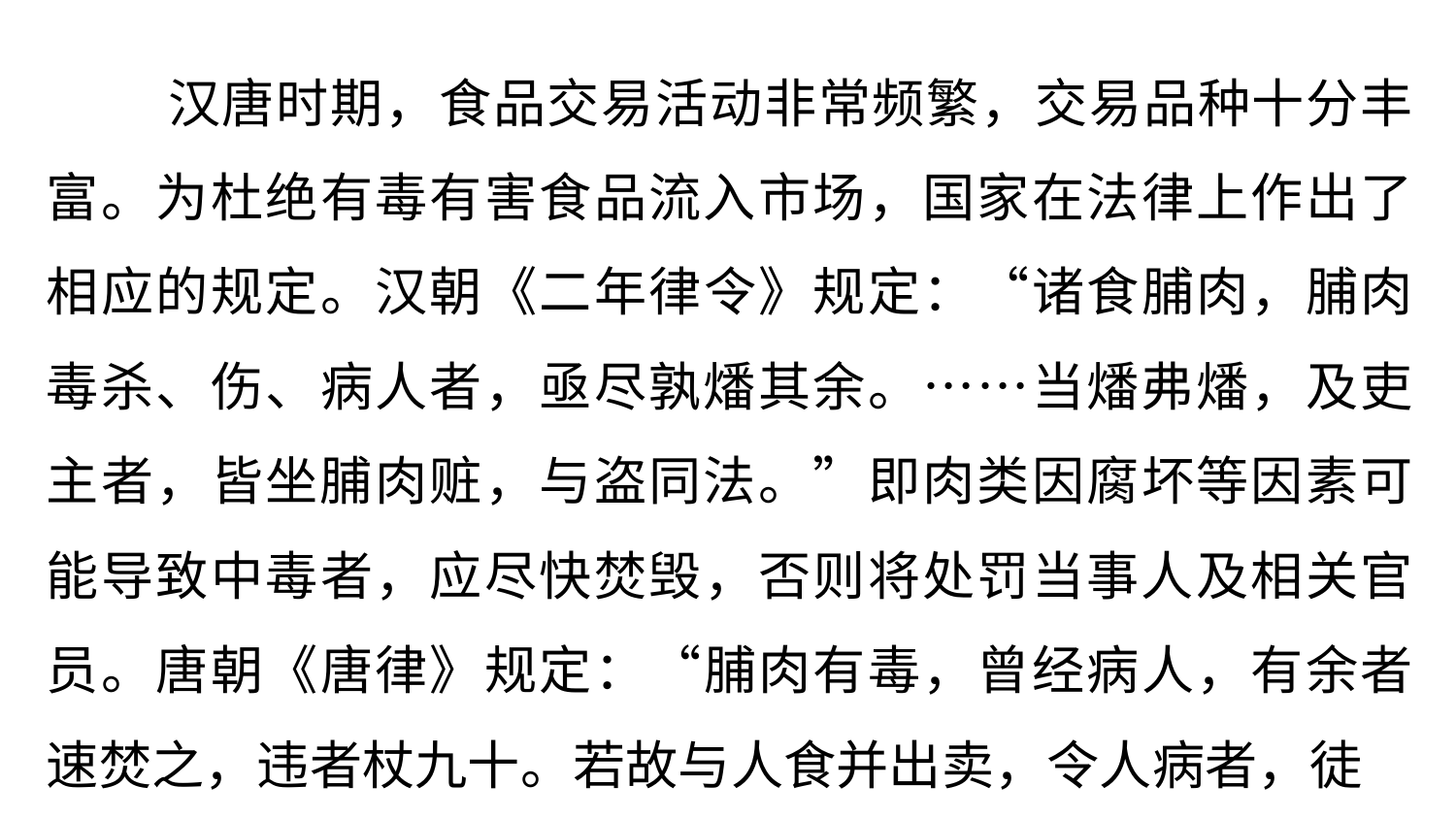

汉唐时期，食品交易活动非常频繁，交易品种十分丰富。为杜绝有毒有害食品流入市场，国家在法律上作出了相应的规定。汉朝《二年律令》规定：“诸食脯肉，脯肉毒杀、伤、病人者，亟尽孰燔其余。……当燔弗燔，及吏主者，皆坐脯肉赃，与盗同法。”即肉类因腐坏等因素可能导致中毒者，应尽快焚毁，否则将处罚当事人及相关官员。唐朝《唐律》规定：“脯肉有毒，曾经病人，有余者速焚之，违者杖九十。若故与人食并出卖，令人病者，徒